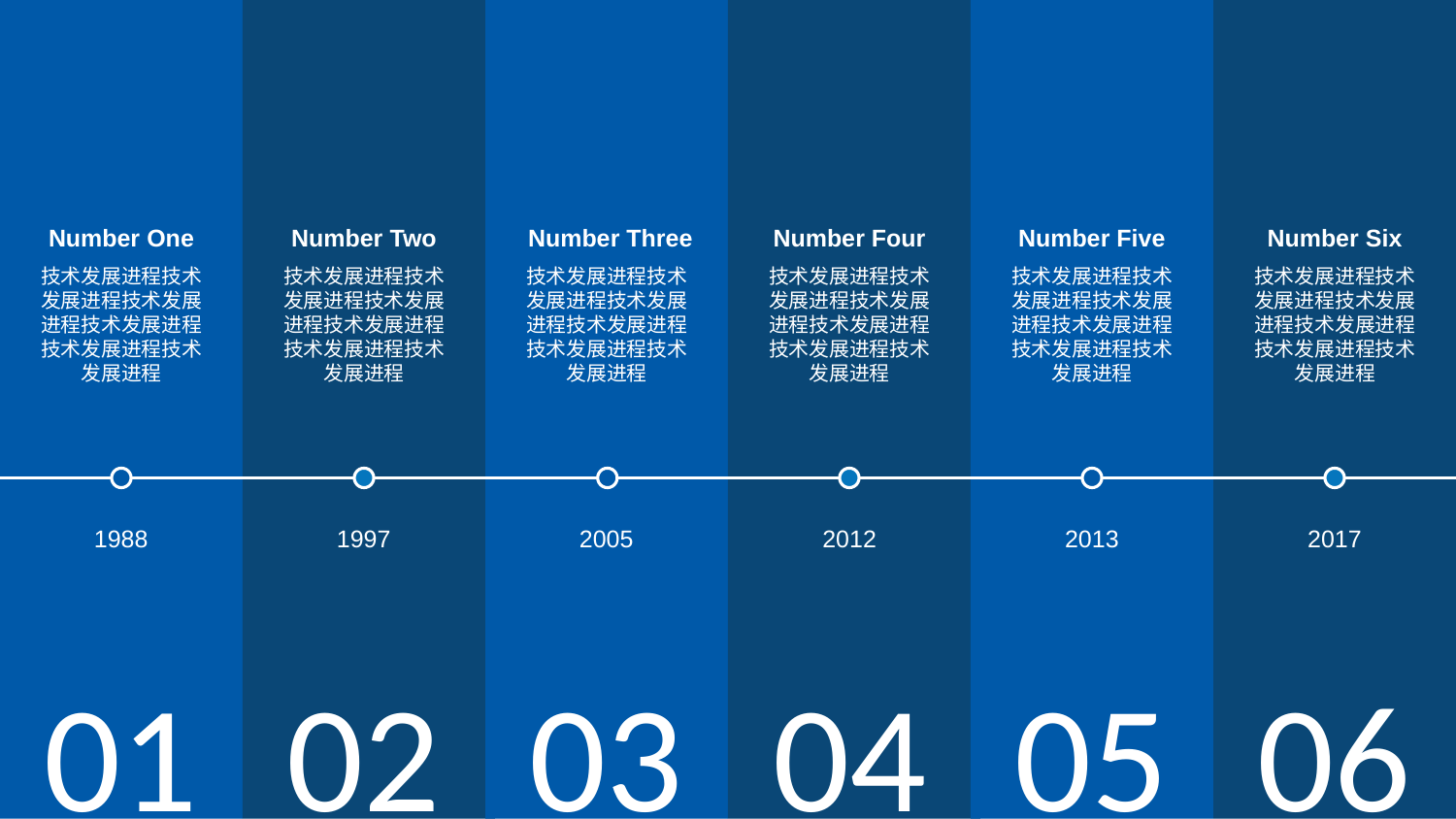

Number One
Number Two
Number Three
Number Four
Number Five
Number Six
技术发展进程技术发展进程技术发展进程技术发展进程技术发展进程技术发展进程

技术发展进程技术发展进程技术发展进程技术发展进程技术发展进程技术发展进程

技术发展进程技术发展进程技术发展进程技术发展进程技术发展进程技术发展进程

技术发展进程技术发展进程技术发展进程技术发展进程技术发展进程技术发展进程

技术发展进程技术发展进程技术发展进程技术发展进程技术发展进程技术发展进程

技术发展进程技术发展进程技术发展进程技术发展进程技术发展进程技术发展进程

1988
1997
2005
2012
2013
2017
01
02
03
04
05
06